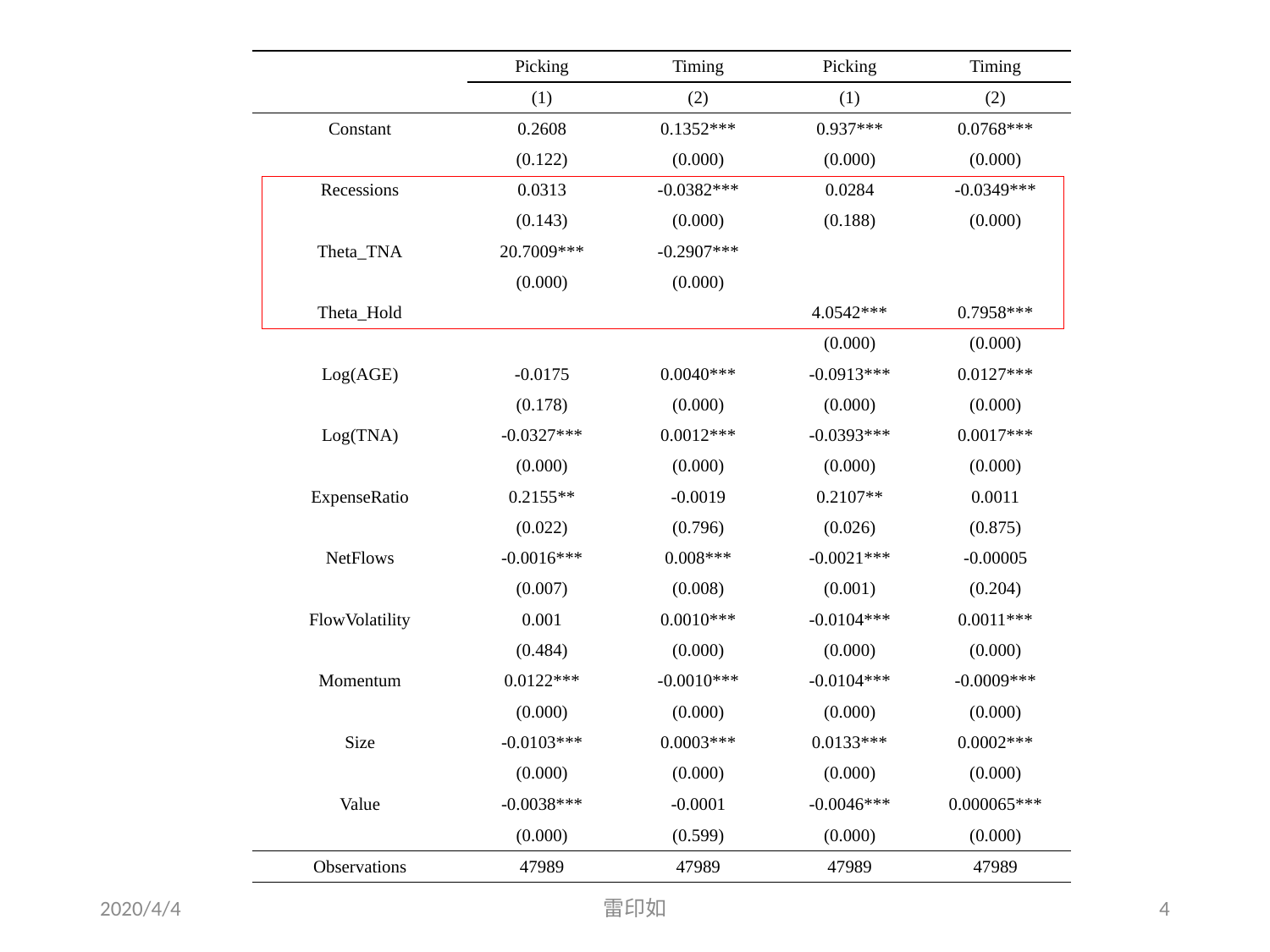

#
|  | Picking | Timing | Picking | Timing |
| --- | --- | --- | --- | --- |
|  | (1) | (2) | (1) | (2) |
| Constant | 0.2608 | 0.1352\*\*\* | 0.937\*\*\* | 0.0768\*\*\* |
|  | (0.122) | (0.000) | (0.000) | (0.000) |
| Recessions | 0.0313 | -0.0382\*\*\* | 0.0284 | -0.0349\*\*\* |
|  | (0.143) | (0.000) | (0.188) | (0.000) |
| Theta\_TNA | 20.7009\*\*\* | -0.2907\*\*\* |  |  |
|  | (0.000) | (0.000) |  |  |
| Theta\_Hold |  |  | 4.0542\*\*\* | 0.7958\*\*\* |
|  |  |  | (0.000) | (0.000) |
| Log(AGE) | -0.0175 | 0.0040\*\*\* | -0.0913\*\*\* | 0.0127\*\*\* |
|  | (0.178) | (0.000) | (0.000) | (0.000) |
| Log(TNA) | -0.0327\*\*\* | 0.0012\*\*\* | -0.0393\*\*\* | 0.0017\*\*\* |
|  | (0.000) | (0.000) | (0.000) | (0.000) |
| ExpenseRatio | 0.2155\*\* | -0.0019 | 0.2107\*\* | 0.0011 |
|  | (0.022) | (0.796) | (0.026) | (0.875) |
| NetFlows | -0.0016\*\*\* | 0.008\*\*\* | -0.0021\*\*\* | -0.00005 |
|  | (0.007) | (0.008) | (0.001) | (0.204) |
| FlowVolatility | 0.001 | 0.0010\*\*\* | -0.0104\*\*\* | 0.0011\*\*\* |
|  | (0.484) | (0.000) | (0.000) | (0.000) |
| Momentum | 0.0122\*\*\* | -0.0010\*\*\* | -0.0104\*\*\* | -0.0009\*\*\* |
|  | (0.000) | (0.000) | (0.000) | (0.000) |
| Size | -0.0103\*\*\* | 0.0003\*\*\* | 0.0133\*\*\* | 0.0002\*\*\* |
|  | (0.000) | (0.000) | (0.000) | (0.000) |
| Value | -0.0038\*\*\* | -0.0001 | -0.0046\*\*\* | 0.000065\*\*\* |
|  | (0.000) | (0.599) | (0.000) | (0.000) |
| Observations | 47989 | 47989 | 47989 | 47989 |

2020/4/4
雷印如
4